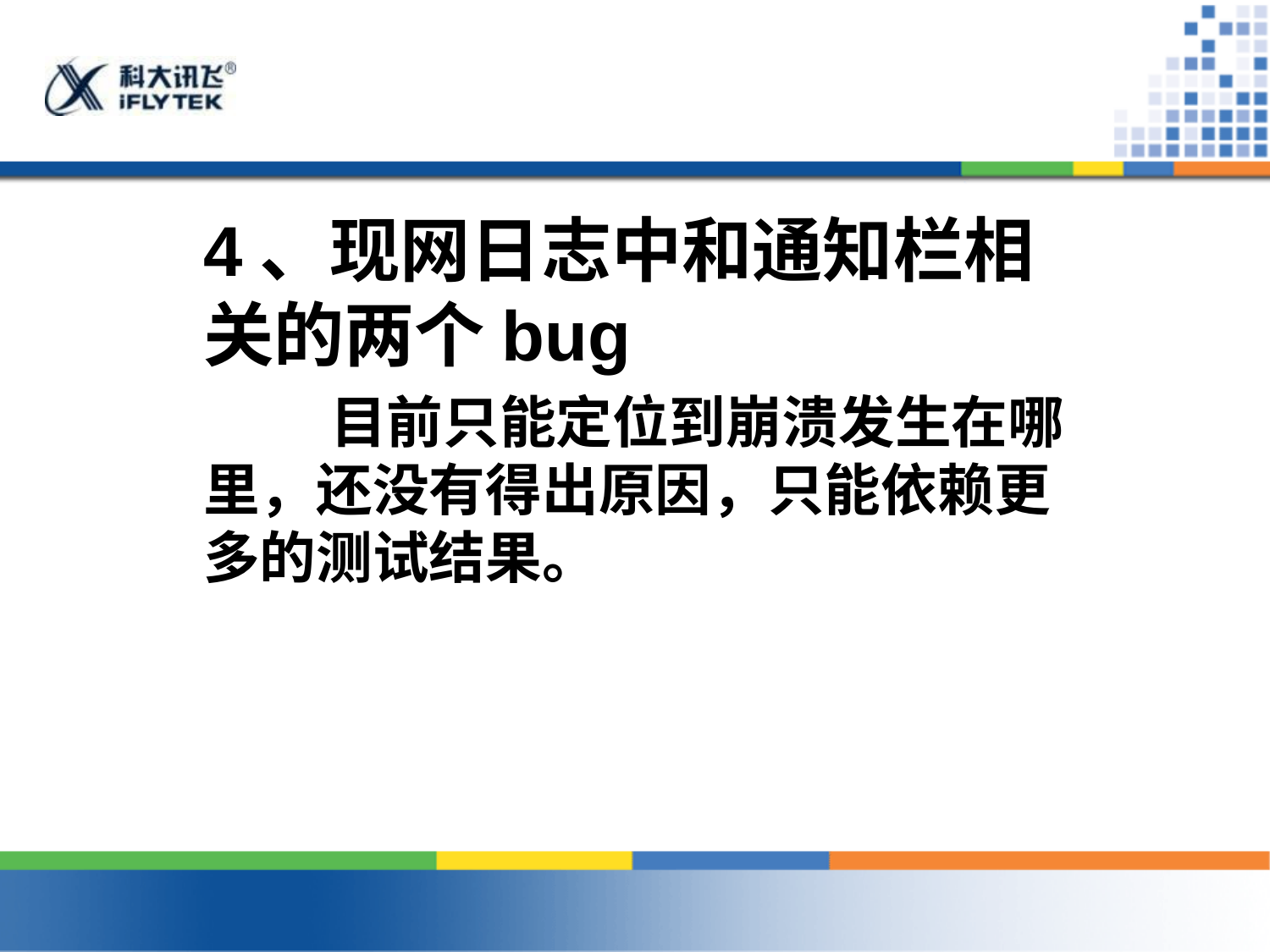

4、现网日志中和通知栏相关的两个bug
	目前只能定位到崩溃发生在哪里，还没有得出原因，只能依赖更多的测试结果。